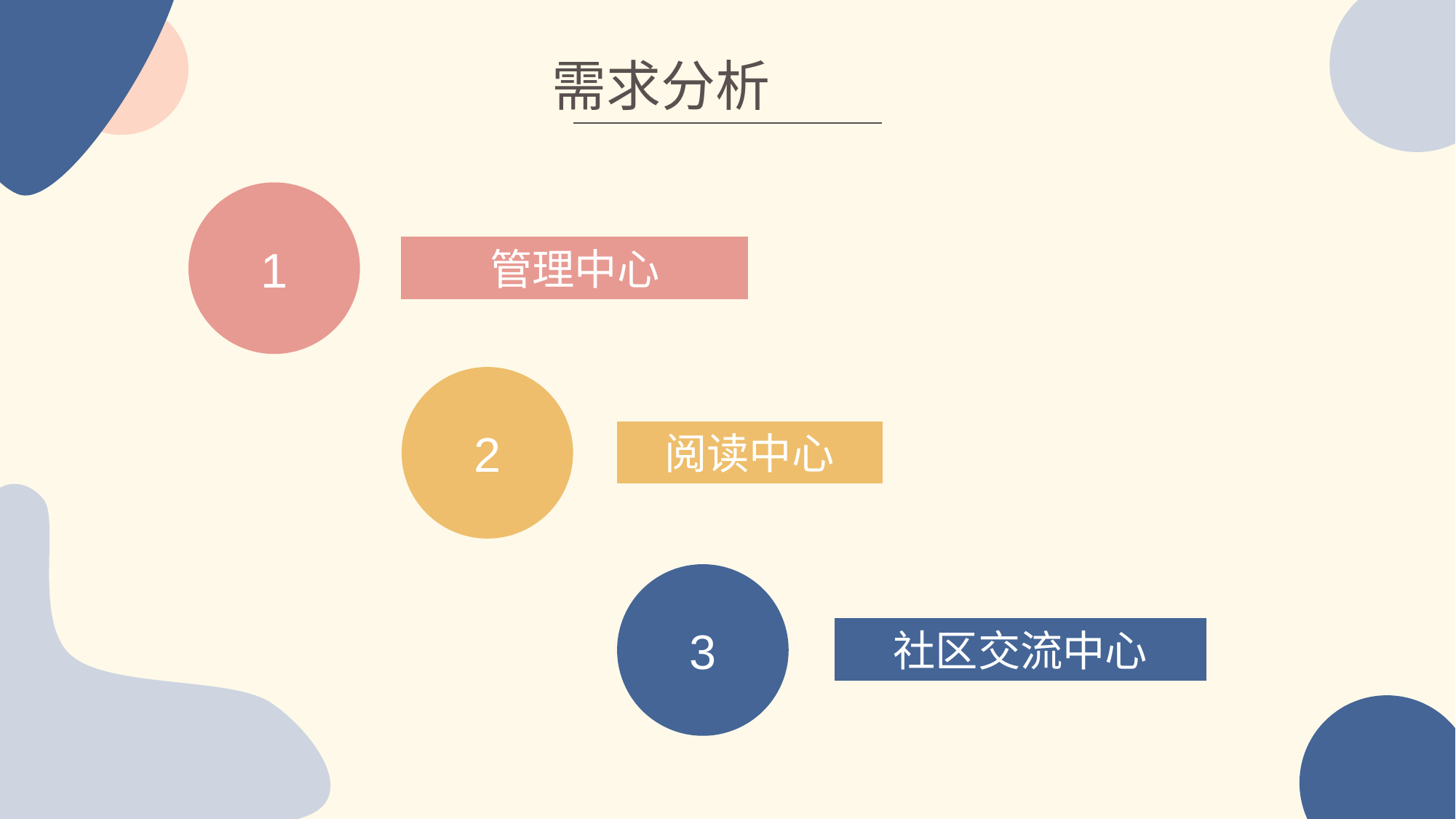

需求分析
1
管理中心
2
阅读中心

3
社区交流中心